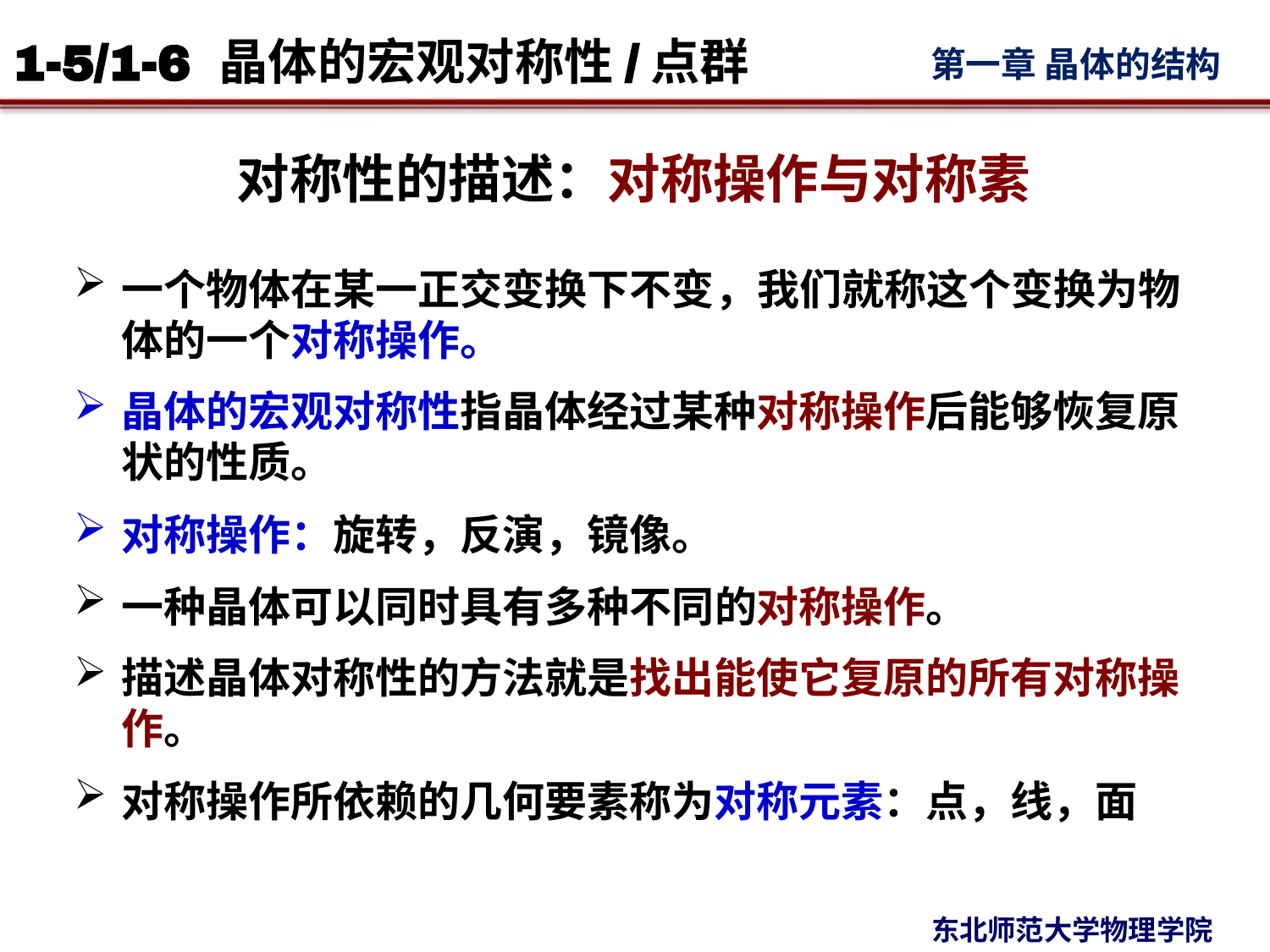

# 对称性的描述：对称操作与对称素
一个物体在某一正交变换下不变，我们就称这个变换为物体的一个对称操作。
晶体的宏观对称性指晶体经过某种对称操作后能够恢复原状的性质。
对称操作：旋转，反演，镜像。
一种晶体可以同时具有多种不同的对称操作。
描述晶体对称性的方法就是找出能使它复原的所有对称操作。
对称操作所依赖的几何要素称为对称元素：点，线，面